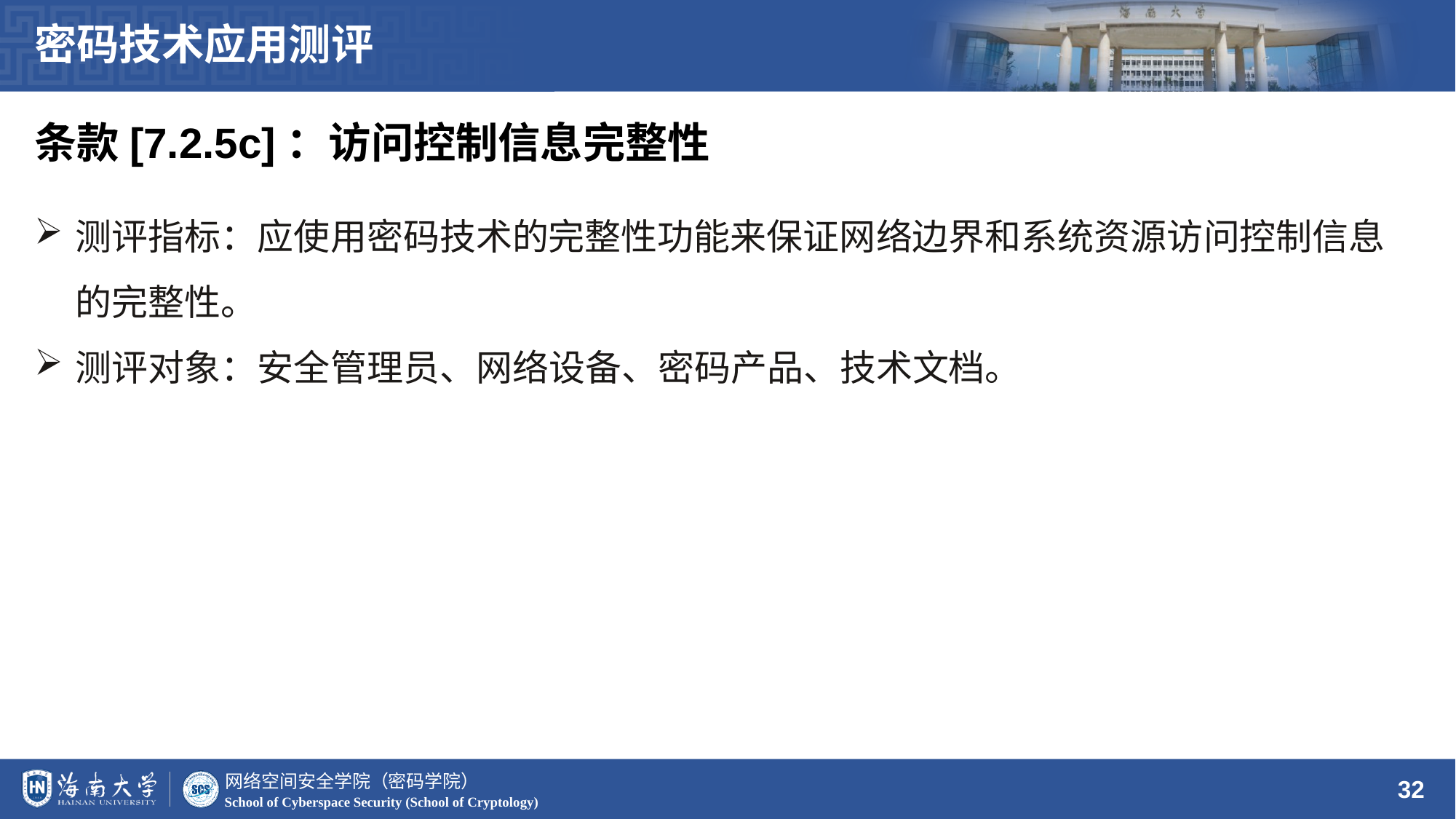

密码技术应用测评
条款[7.2.5c]：访问控制信息完整性
测评指标：应使用密码技术的完整性功能来保证网络边界和系统资源访问控制信息的完整性。
测评对象：安全管理员、网络设备、密码产品、技术文档。
32